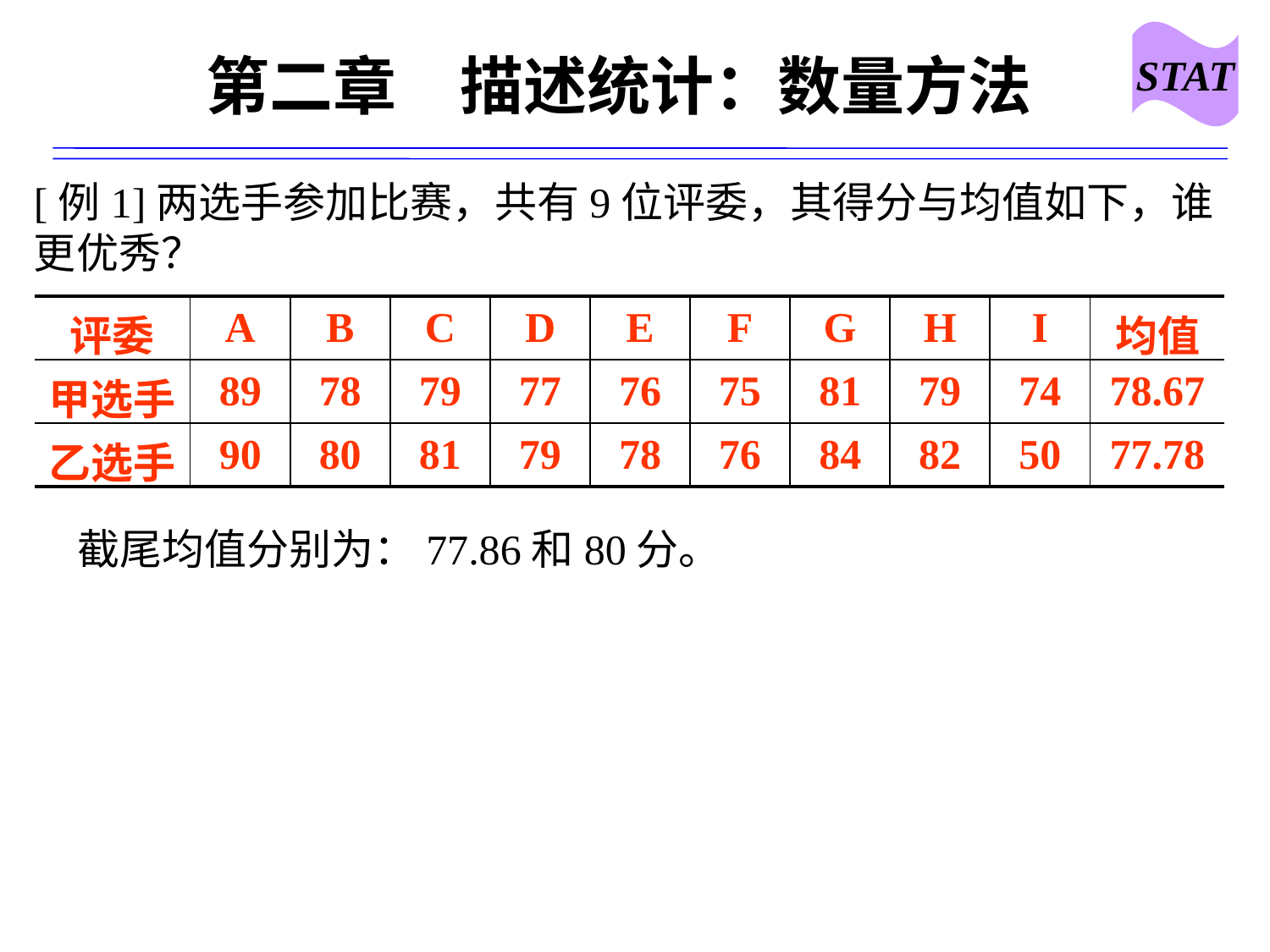

STAT
# 第二章　描述统计：数量方法

[例1]两选手参加比赛，共有9位评委，其得分与均值如下，谁更优秀？
| 评委 | A | B | C | D | E | F | G | H | I | 均值 |
| --- | --- | --- | --- | --- | --- | --- | --- | --- | --- | --- |
| 甲选手 | 89 | 78 | 79 | 77 | 76 | 75 | 81 | 79 | 74 | 78.67 |
| 乙选手 | 90 | 80 | 81 | 79 | 78 | 76 | 84 | 82 | 50 | 77.78 |
截尾均值分别为：77.86和80分。